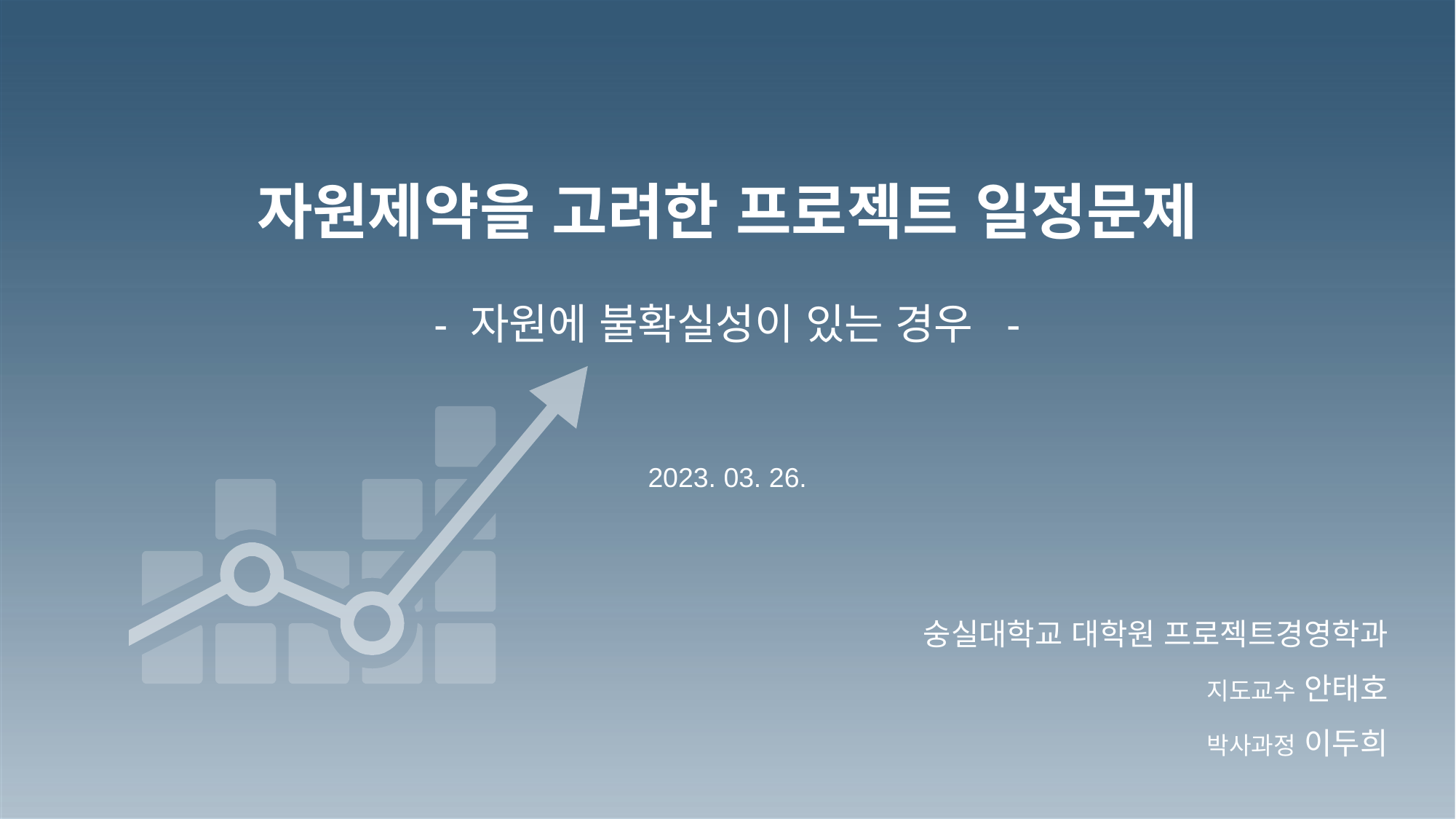

자원제약을 고려한 프로젝트 일정문제

- 자원에 불확실성이 있는 경우  -

2023. 03. 26.
숭실대학교 대학원 프로젝트경영학과
지도교수 안태호
박사과정 이두희